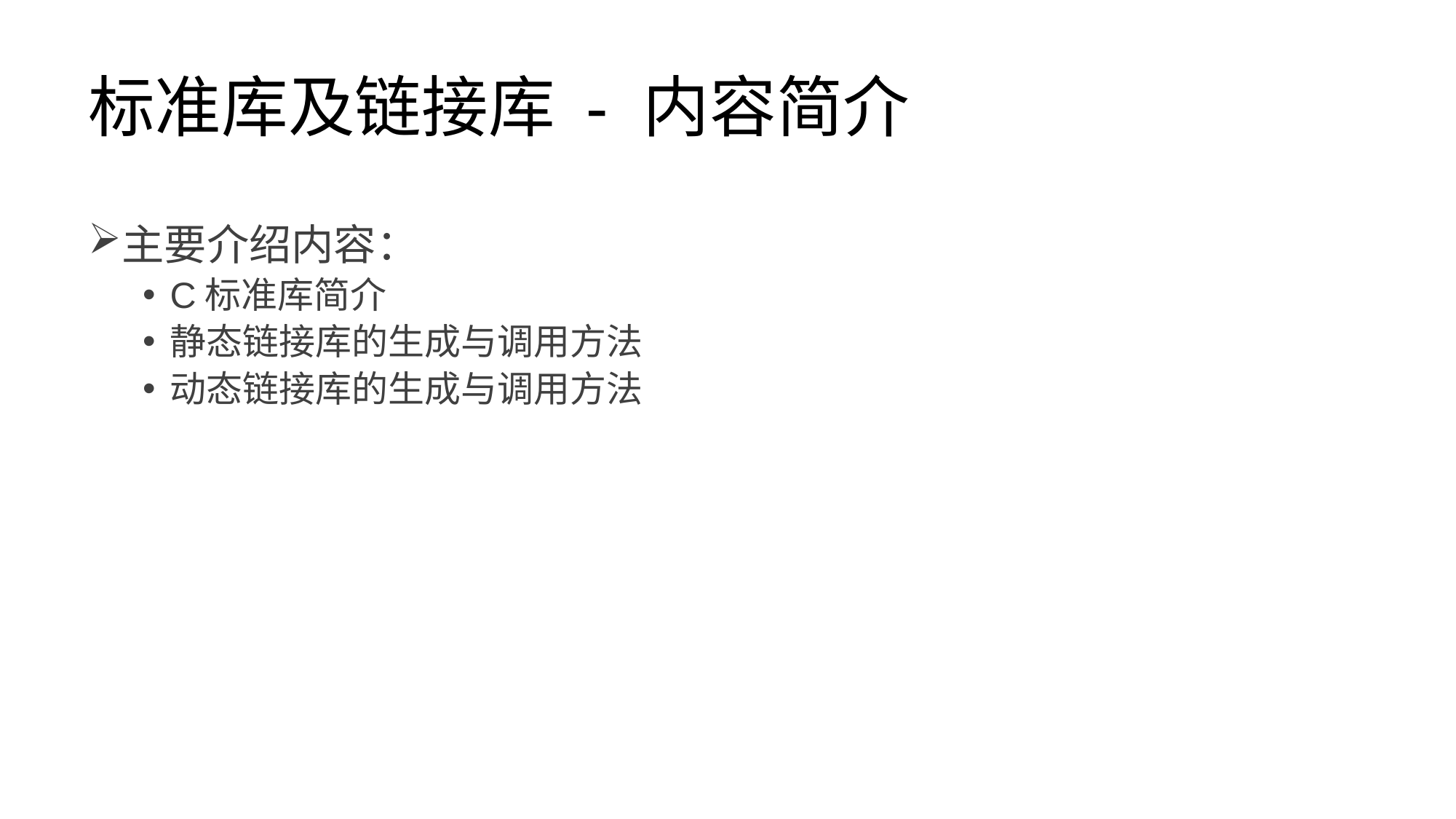

# 标准库及链接库 - 内容简介
主要介绍内容：
C标准库简介
静态链接库的生成与调用方法
动态链接库的生成与调用方法